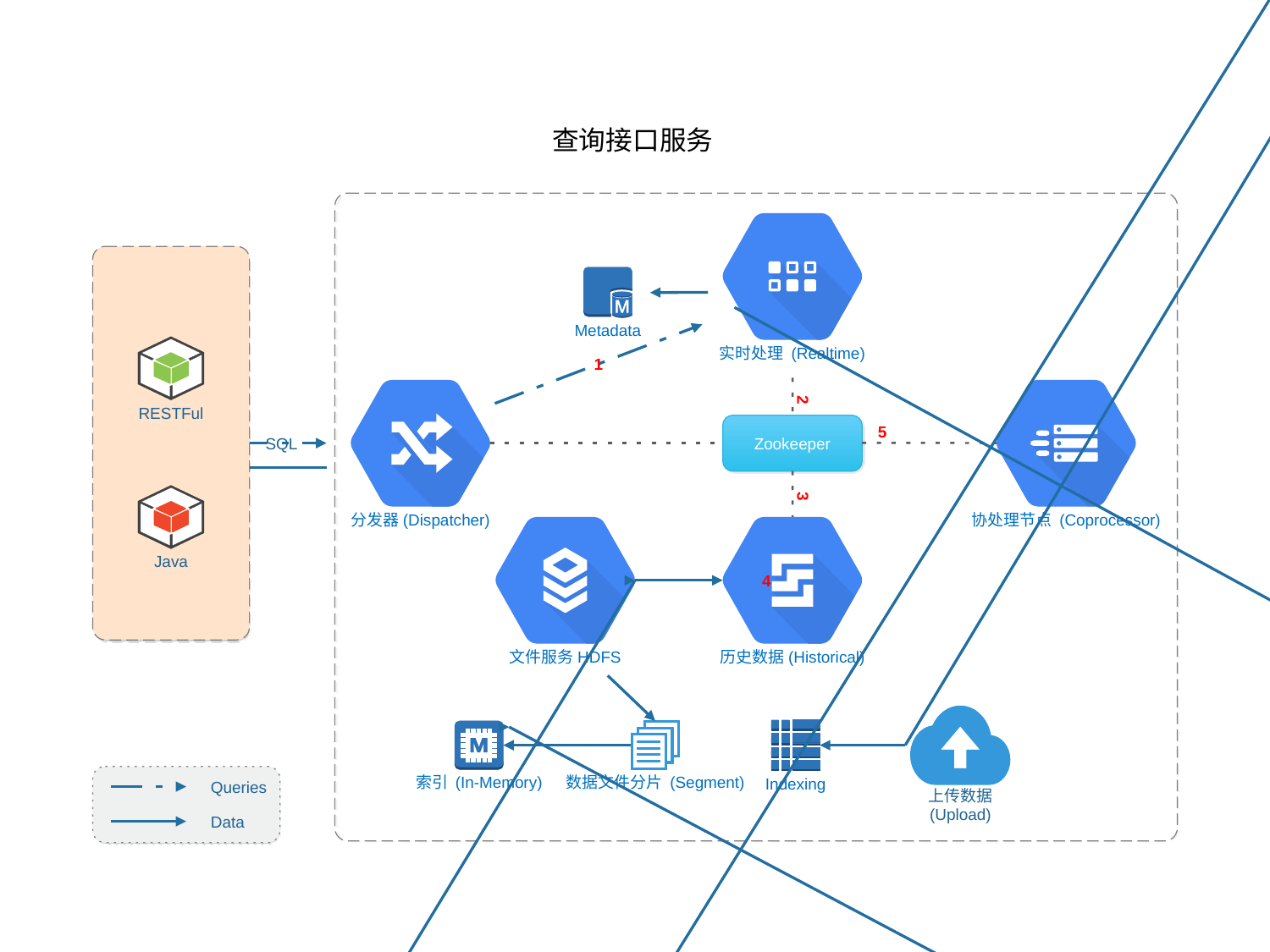

查询接口服务

实时处理 (Realtime)

RESTFul

Java

Metadata

分发器(Dispatcher)

协处理节点 (Coprocessor)
2

1
Zookeeper
SQL
5

3

文件服务HDFS

历史数据(Historical)

4

Indexing

索引 (In-Memory)

数据文件分片 (Segment)

Queries

Data
上传数据 (Upload)